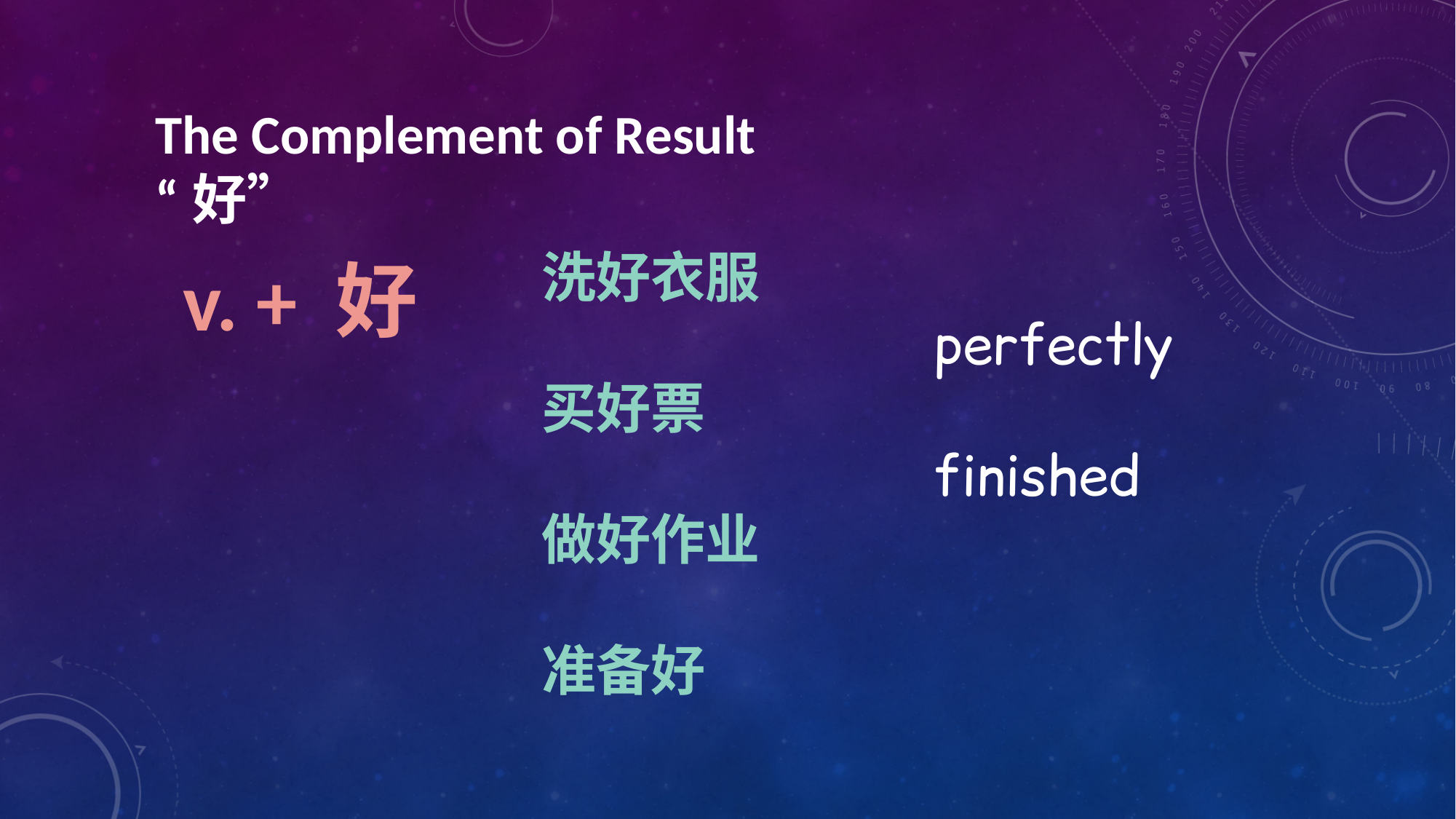

The Complement of Result “好”
洗好衣服

买好票

做好作业

准备好
v. + 好
 perfectly

 finished